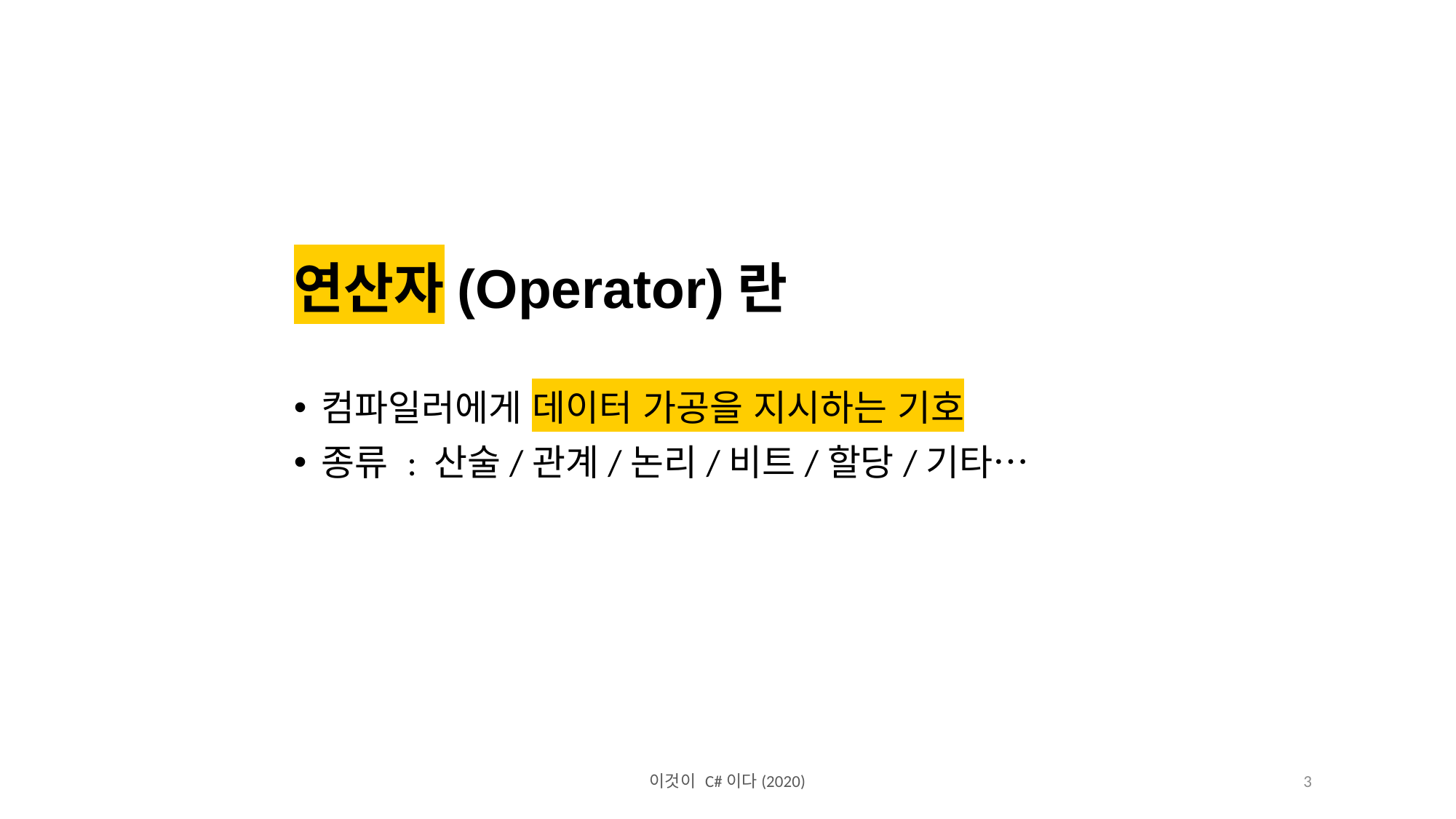

연산자(Operator)란

컴파일러에게 데이터 가공을 지시하는 기호
종류 : 산술/관계/논리/비트/할당/기타…

이것이 C#이다(2020)
3